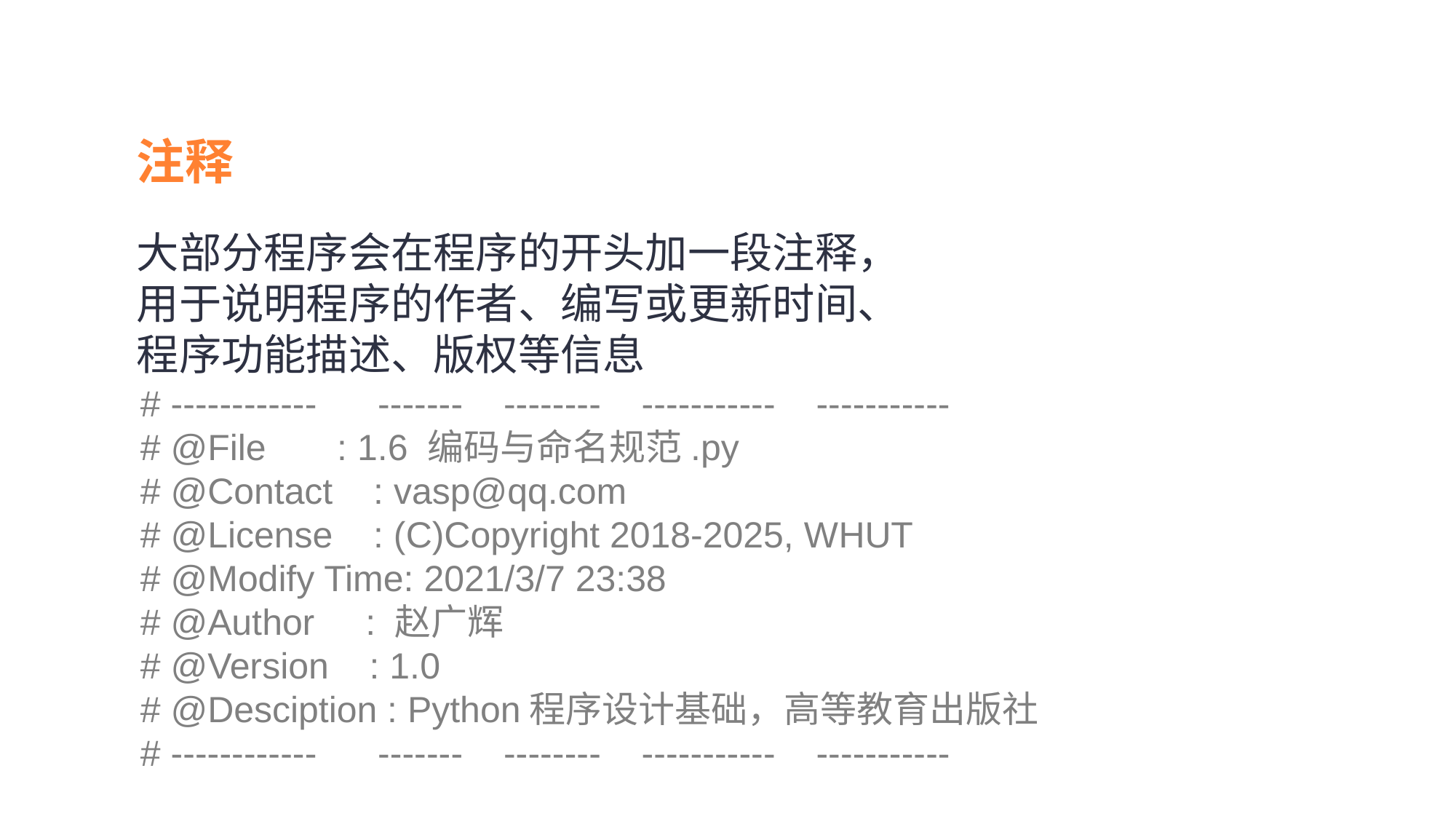

注释
大部分程序会在程序的开头加一段注释，用于说明程序的作者、编写或更新时间、程序功能描述、版权等信息
# ------------      -------    --------    -----------    ----------- # @File       : 1.6 编码与命名规范.py # @Contact    : vasp@qq.com # @License    : (C)Copyright 2018-2025, WHUT # @Modify Time: 2021/3/7 23:38 # @Author     : 赵广辉 # @Version    : 1.0 # @Desciption : Python程序设计基础，高等教育出版社 # ------------      -------    --------    -----------    -----------